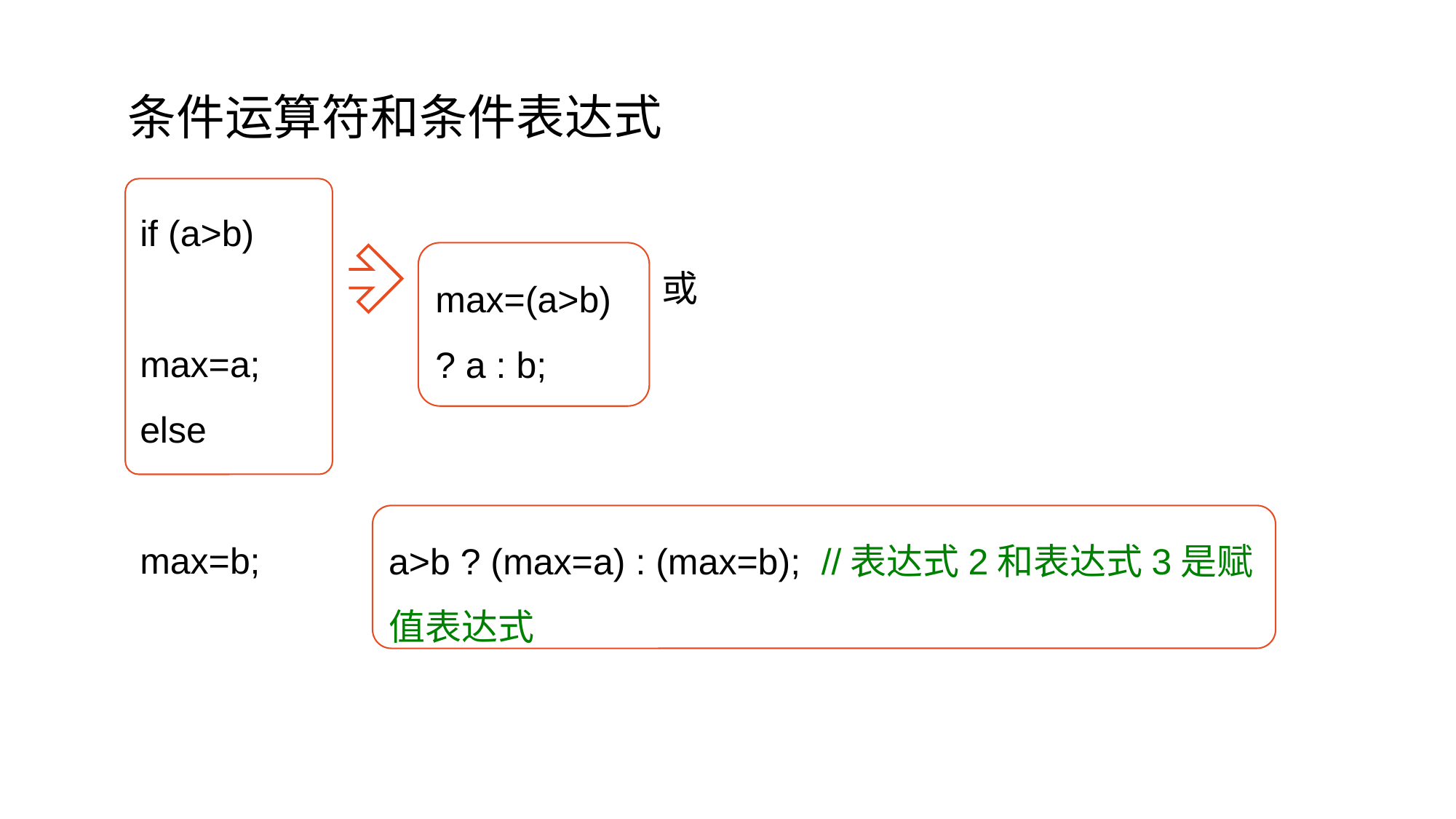

# 条件运算符和条件表达式
if (a>b)
	max=a;
else
	max=b;
max=(a>b) ? a : b;

或
a>b ? (max=a) : (max=b);  //表达式2和表达式3是赋值表达式